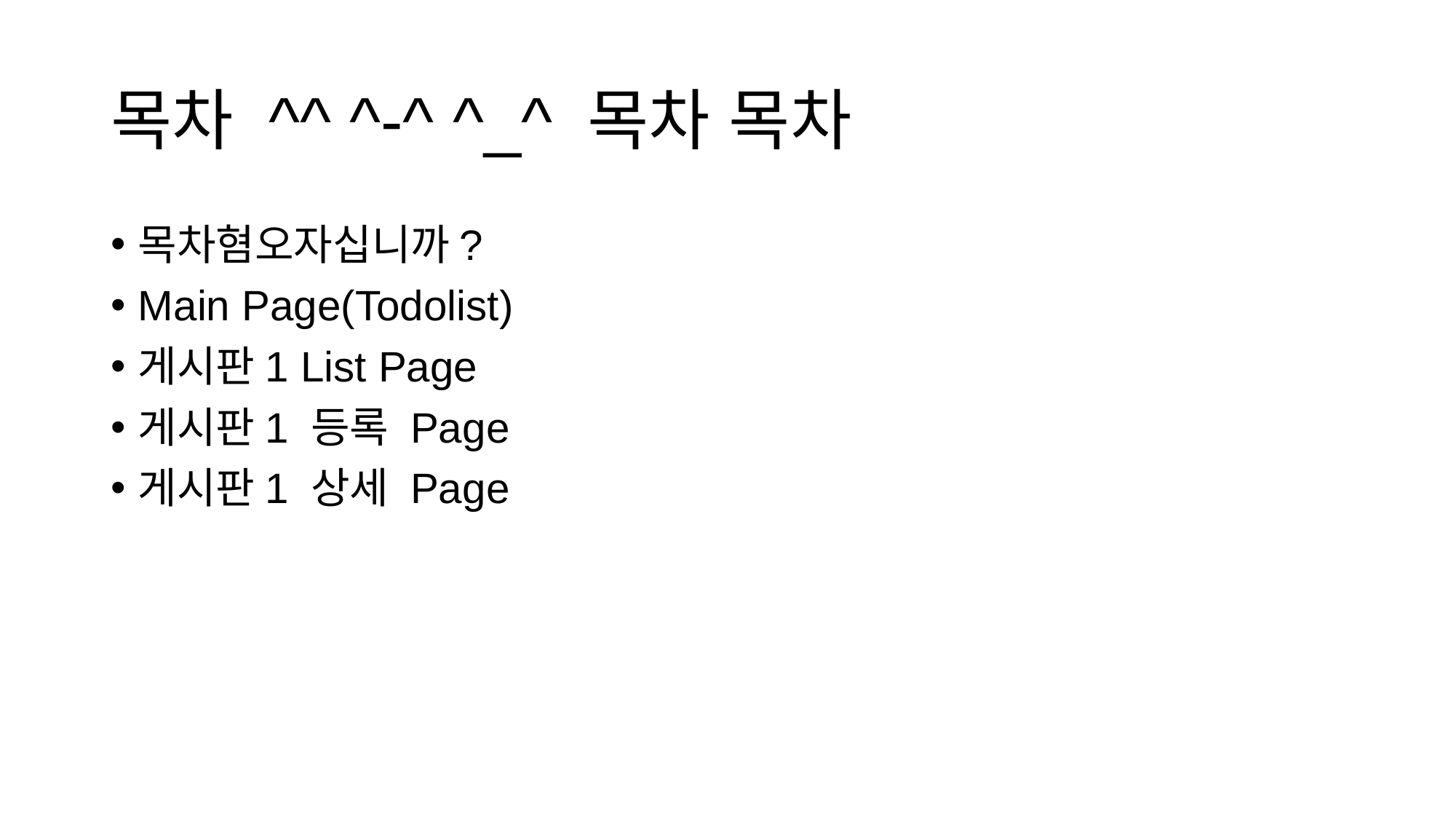

# 목차 ^^ ^-^ ^_^ 목차 목차
목차혐오자십니까?
Main Page(Todolist)
게시판1 List Page
게시판1 등록 Page
게시판1 상세 Page